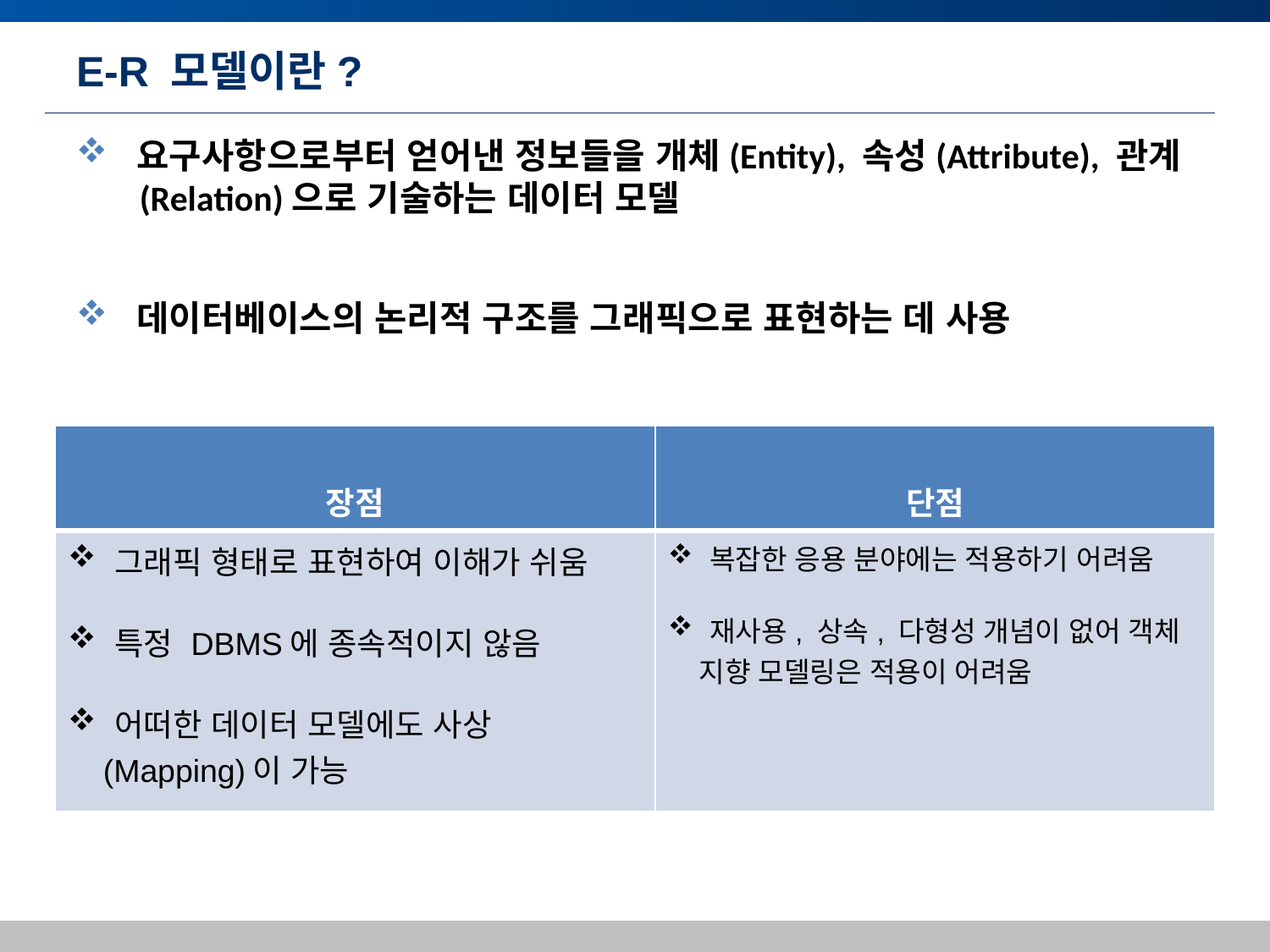

# E-R 모델이란?
  요구사항으로부터 얻어낸 정보들을 개체(Entity), 속성(Attribute), 관계
   (Relation)으로 기술하는 데이터 모델

  데이터베이스의 논리적 구조를 그래픽으로 표현하는 데 사용
| 장점 | 단점 |
| --- | --- |
| 그래픽 형태로 표현하여 이해가 쉬움 특정 DBMS에 종속적이지 않음 어떠한 데이터 모델에도 사상 (Mapping)이 가능 | 복잡한 응용 분야에는 적용하기 어려움 재사용, 상속, 다형성 개념이 없어 객체 지향 모델링은 적용이 어려움 |